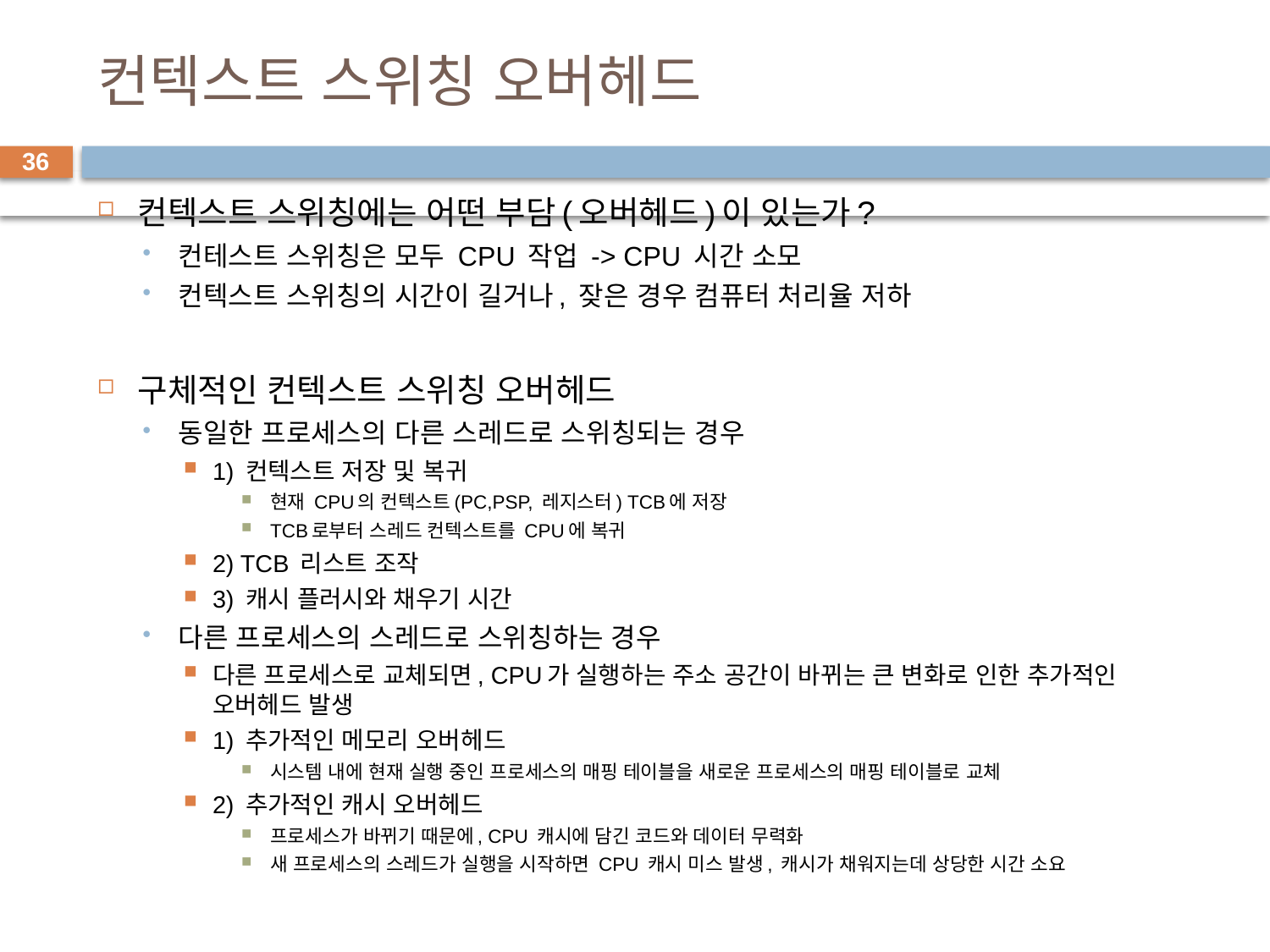

# 컨텍스트 스위칭 오버헤드
36
컨텍스트 스위칭에는 어떤 부담(오버헤드)이 있는가?
컨테스트 스위칭은 모두 CPU 작업 -> CPU 시간 소모
컨텍스트 스위칭의 시간이 길거나, 잦은 경우 컴퓨터 처리율 저하

구체적인 컨텍스트 스위칭 오버헤드
동일한 프로세스의 다른 스레드로 스위칭되는 경우
1) 컨텍스트 저장 및 복귀
현재 CPU의 컨텍스트(PC,PSP, 레지스터) TCB에 저장
TCB로부터 스레드 컨텍스트를 CPU에 복귀
2) TCB 리스트 조작
3) 캐시 플러시와 채우기 시간
다른 프로세스의 스레드로 스위칭하는 경우
다른 프로세스로 교체되면, CPU가 실행하는 주소 공간이 바뀌는 큰 변화로 인한 추가적인 오버헤드 발생
1) 추가적인 메모리 오버헤드
시스템 내에 현재 실행 중인 프로세스의 매핑 테이블을 새로운 프로세스의 매핑 테이블로 교체
2) 추가적인 캐시 오버헤드
프로세스가 바뀌기 때문에, CPU 캐시에 담긴 코드와 데이터 무력화
새 프로세스의 스레드가 실행을 시작하면 CPU 캐시 미스 발생, 캐시가 채워지는데 상당한 시간 소요